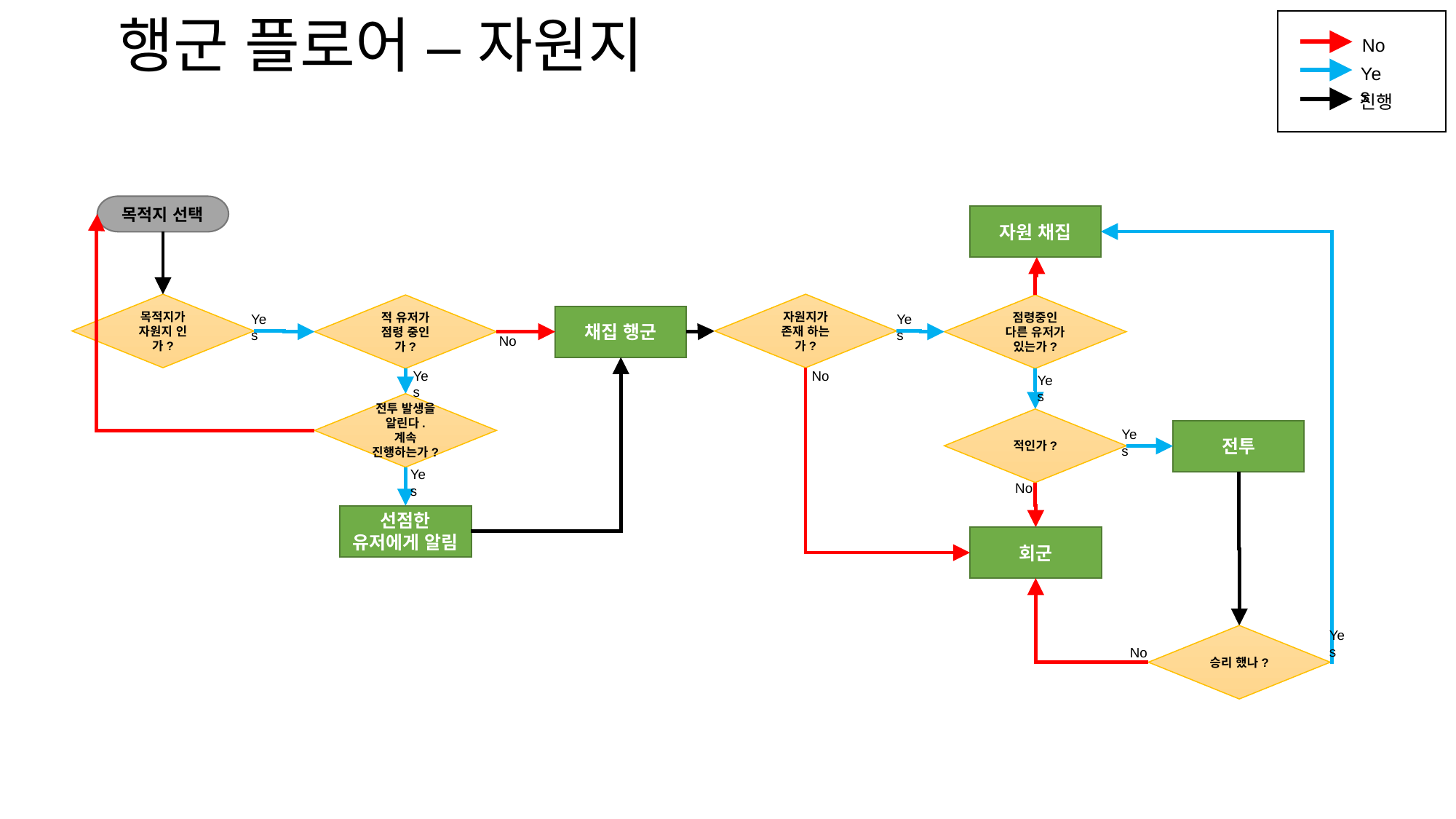

# 행군 플로어 – 자원지

No
Yes
진행
목적지 선택
자원 채집
목적지가
자원지 인가?
자원지가 존재 하는가?
적 유저가 점령 중인가?
점령중인 다른 유저가 있는가?
Yes
Yes
채집 행군
No
Yes
No
Yes
전투 발생을 알린다.
계속 진행하는가?
적인가?
Yes
전투
Yes
No
선점한 유저에게 알림
회군
Yes
승리 했나?
No